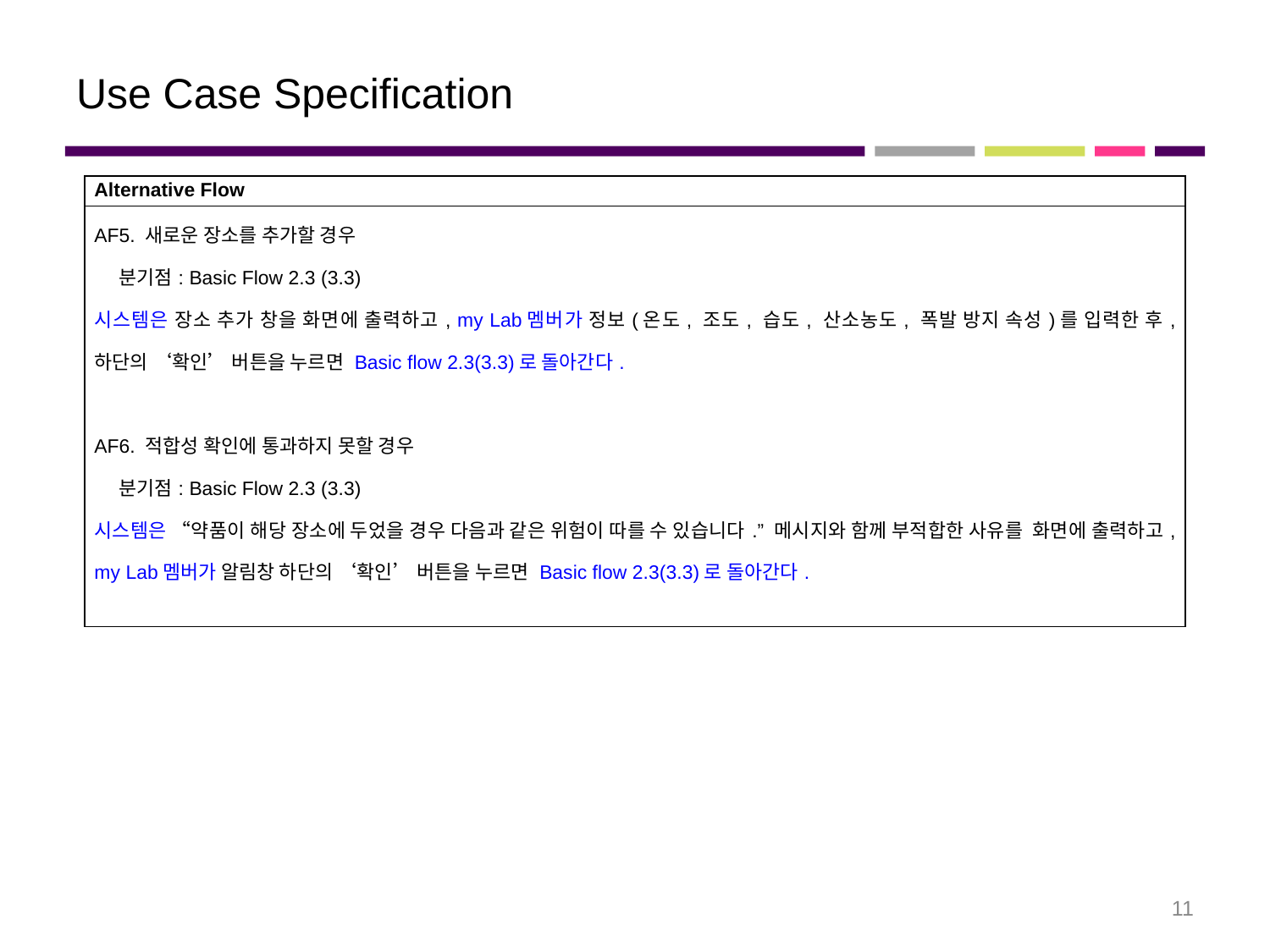

# Use Case Specification
| Alternative Flow |
| --- |
| AF5. 새로운 장소를 추가할 경우 분기점: Basic Flow 2.3 (3.3) 시스템은 장소 추가 창을 화면에 출력하고, my Lab멤버가 정보(온도, 조도, 습도, 산소농도, 폭발 방지 속성)를 입력한 후, 하단의 ‘확인’ 버튼을 누르면 Basic flow 2.3(3.3)로 돌아간다. AF6. 적합성 확인에 통과하지 못할 경우 분기점: Basic Flow 2.3 (3.3) 시스템은 “약품이 해당 장소에 두었을 경우 다음과 같은 위험이 따를 수 있습니다.” 메시지와 함께 부적합한 사유를 화면에 출력하고, my Lab멤버가 알림창 하단의 ‘확인’ 버튼을 누르면 Basic flow 2.3(3.3)로 돌아간다. |
11